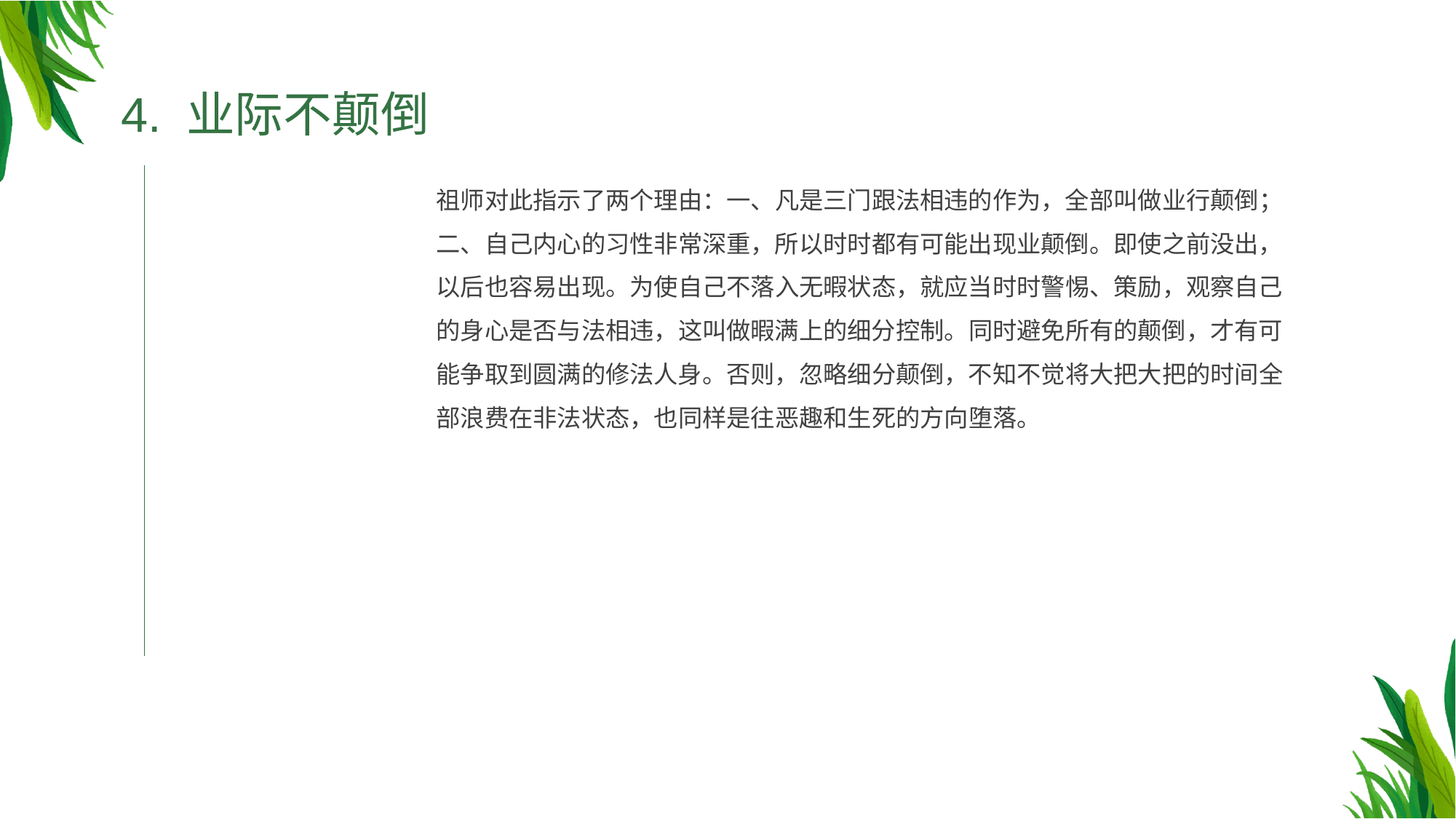

4. 业际不颠倒
祖师对此指示了两个理由：一、凡是三门跟法相违的作为，全部叫做业行颠倒；二、自己内心的习性非常深重，所以时时都有可能出现业颠倒。即使之前没出，以后也容易出现。为使自己不落入无暇状态，就应当时时警惕、策励，观察自己的身心是否与法相违，这叫做暇满上的细分控制。同时避免所有的颠倒，才有可能争取到圆满的修法人身。否则，忽略细分颠倒，不知不觉将大把大把的时间全部浪费在非法状态，也同样是往恶趣和生死的方向堕落。